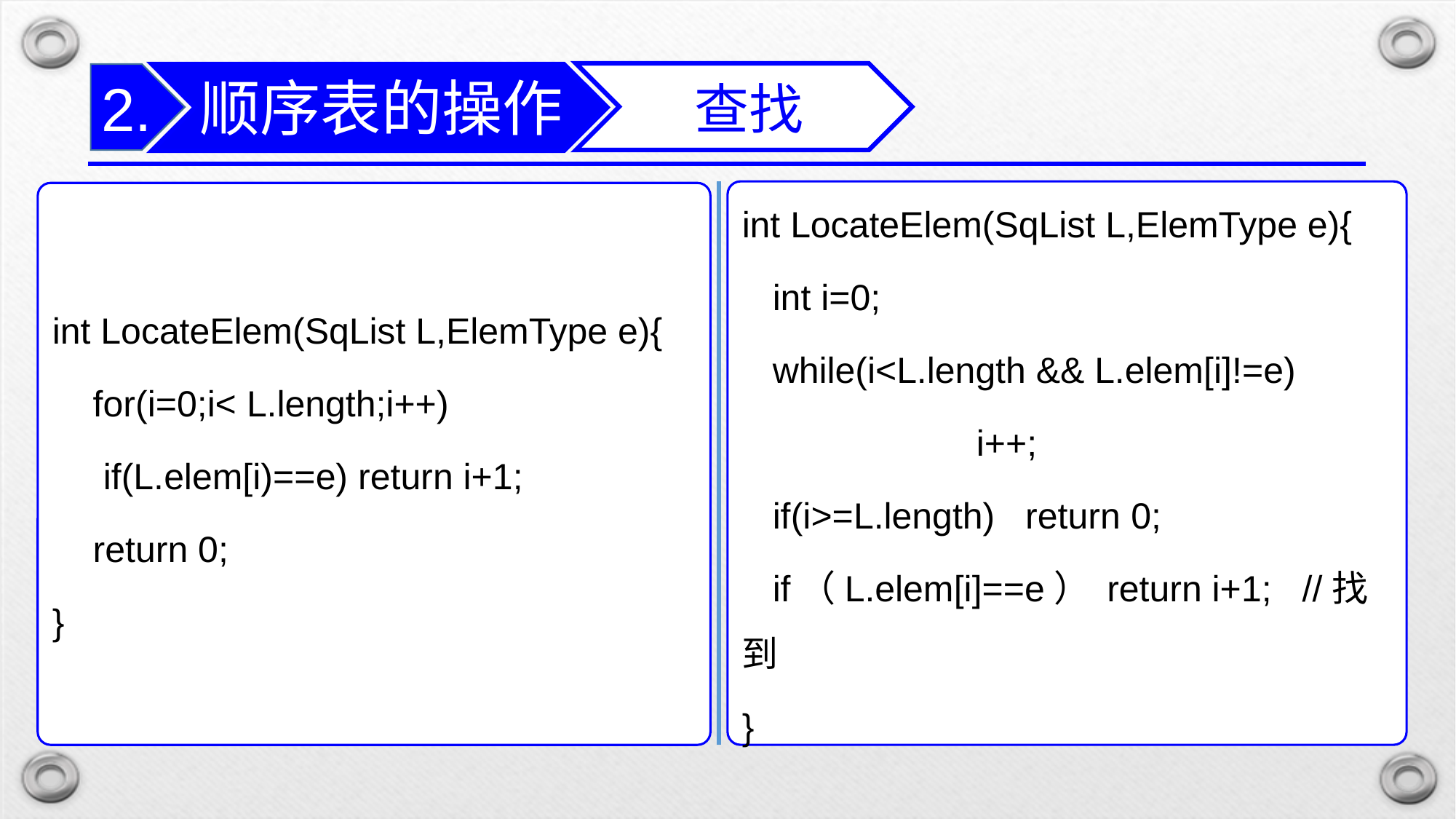

顺序表的操作

查找

2.
int LocateElem(SqList L,ElemType e){
   int i=0;
   while(i<L.length && L.elem[i]!=e)
                       i++;
   if(i>=L.length)   return 0;
   if（L.elem[i]==e） return i+1;   //找到
}
int LocateElem(SqList L,ElemType e){
    for(i=0;i< L.length;i++)
     if(L.elem[i)==e) return i+1;
    return 0;
}